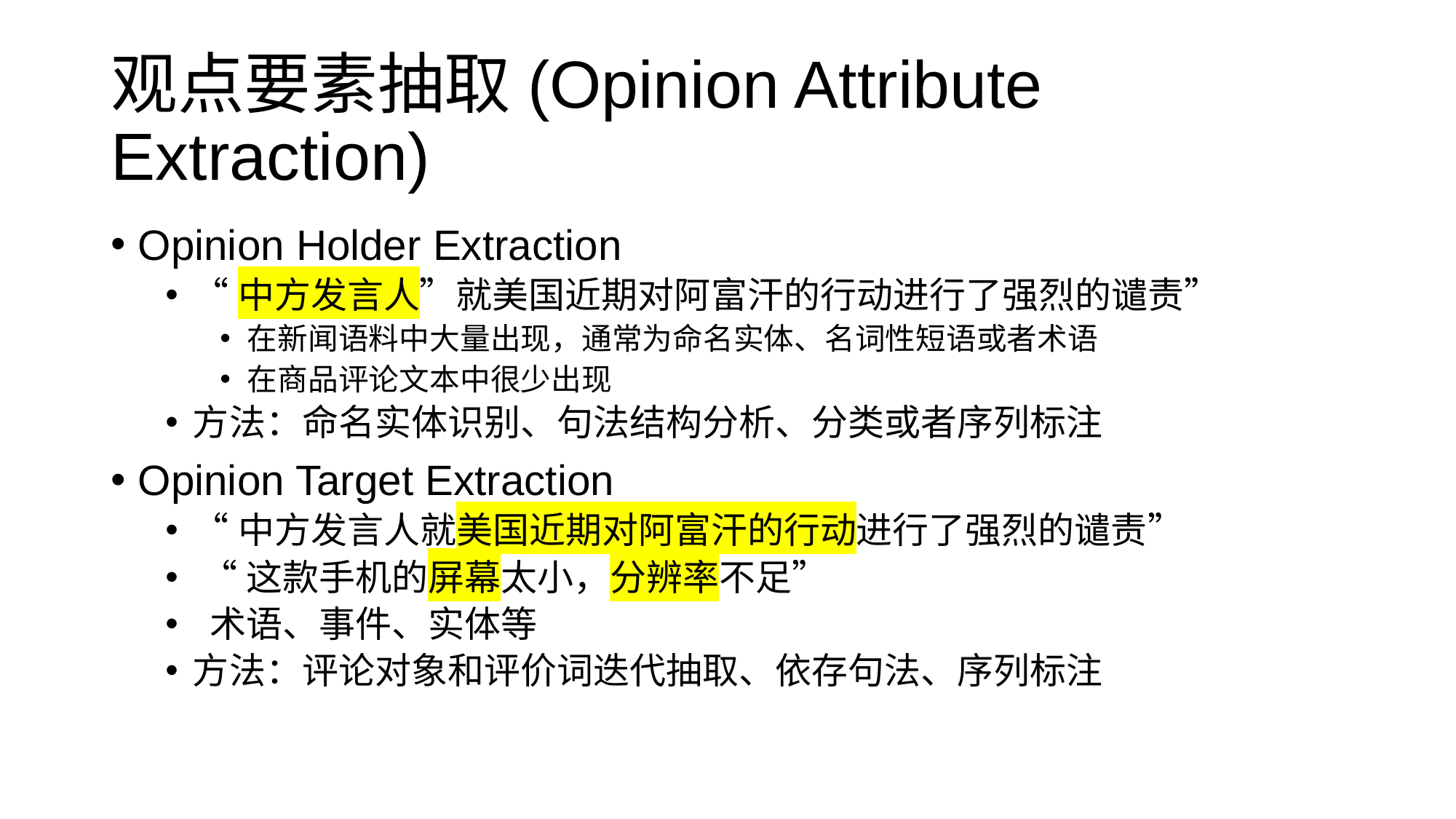

# 观点要素抽取(Opinion Attribute Extraction)
Opinion Holder Extraction
“中方发言人”就美国近期对阿富汗的行动进行了强烈的谴责”
在新闻语料中大量出现，通常为命名实体、名词性短语或者术语
在商品评论文本中很少出现
方法：命名实体识别、句法结构分析、分类或者序列标注
Opinion Target Extraction
“中方发言人就美国近期对阿富汗的行动进行了强烈的谴责”
 “这款手机的屏幕太小，分辨率不足”
 术语、事件、实体等
方法：评论对象和评价词迭代抽取、依存句法、序列标注